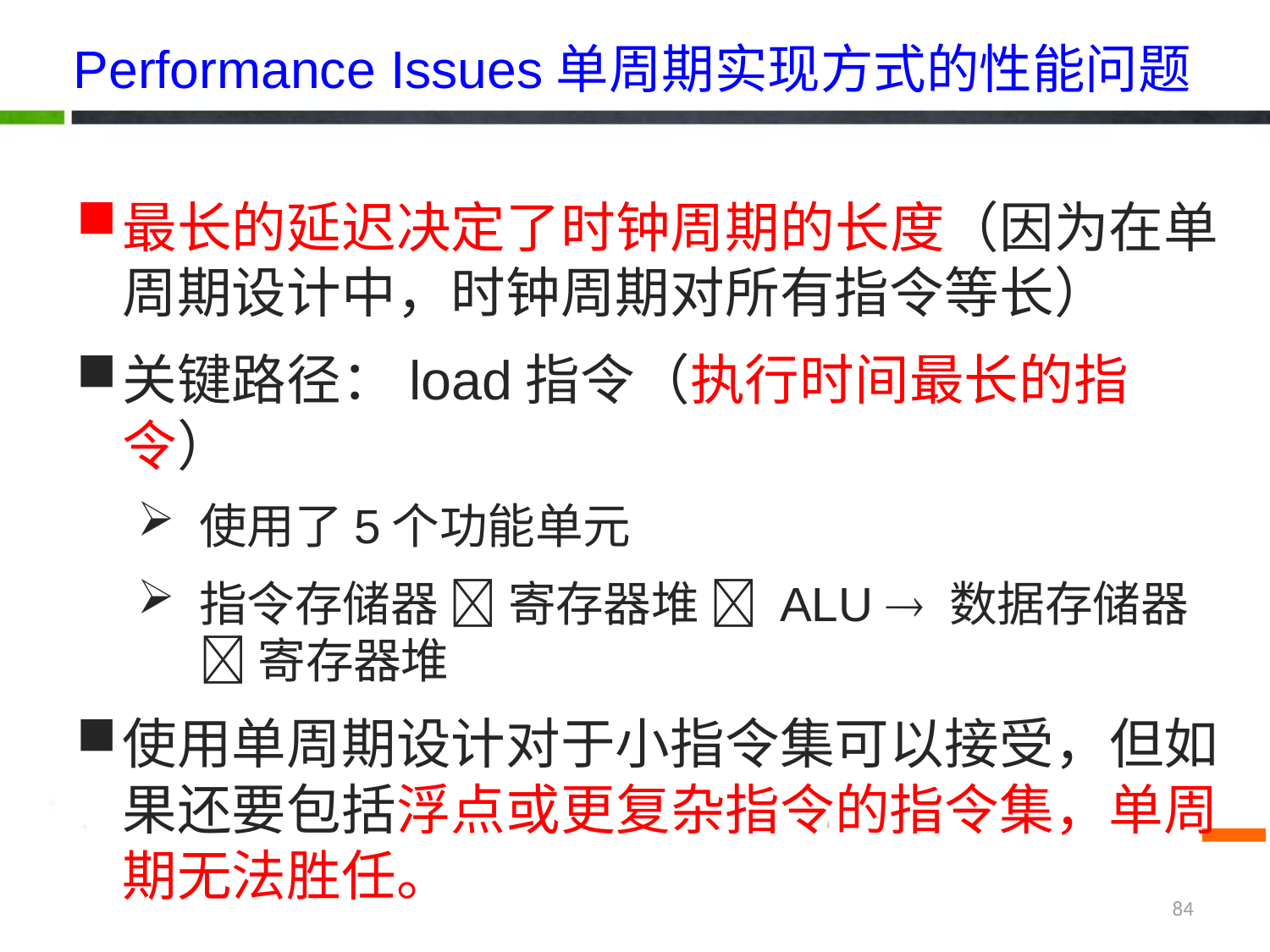

# Performance Issues单周期实现方式的性能问题
最长的延迟决定了时钟周期的长度（因为在单周期设计中，时钟周期对所有指令等长）
关键路径：load指令（执行时间最长的指令）
使用了5个功能单元
指令存储器 → 寄存器堆 → ALU → 数据存储器 → 寄存器堆
使用单周期设计对于小指令集可以接受，但如果还要包括浮点或更复杂指令的指令集，单周期无法胜任。

84